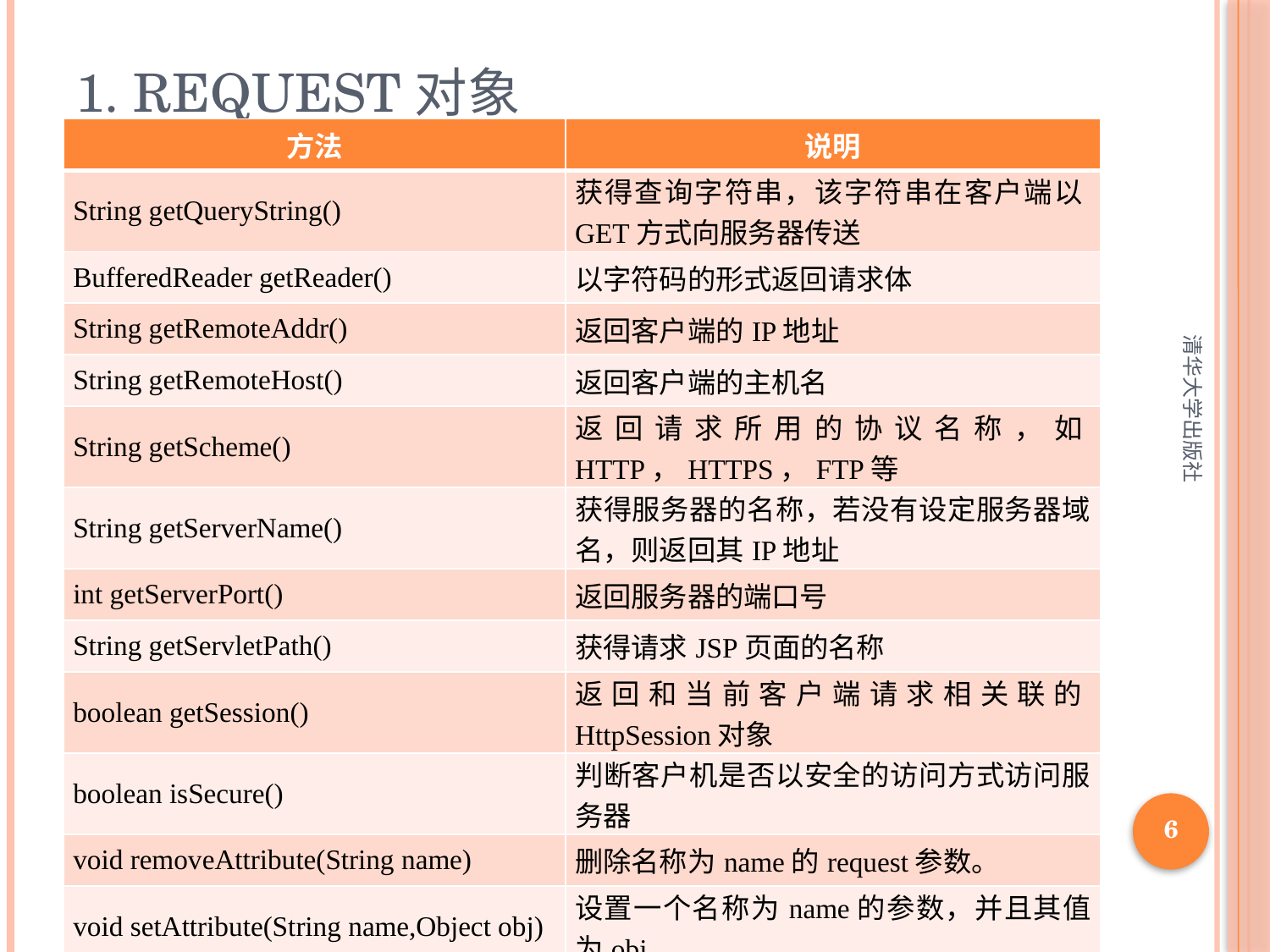

# 1. request对象
| 方法 | 说明 |
| --- | --- |
| String getQueryString() | 获得查询字符串，该字符串在客户端以GET方式向服务器传送 |
| BufferedReader getReader() | 以字符码的形式返回请求体 |
| String getRemoteAddr() | 返回客户端的IP地址 |
| String getRemoteHost() | 返回客户端的主机名 |
| String getScheme() | 返回请求所用的协议名称，如HTTP，HTTPS，FTP等 |
| String getServerName() | 获得服务器的名称，若没有设定服务器域名，则返回其IP地址 |
| int getServerPort() | 返回服务器的端口号 |
| String getServletPath() | 获得请求JSP页面的名称 |
| boolean getSession() | 返回和当前客户端请求相关联的HttpSession对象 |
| boolean isSecure() | 判断客户机是否以安全的访问方式访问服务器 |
| void removeAttribute(String name) | 删除名称为name的request参数。 |
| void setAttribute(String name,Object obj) | 设置一个名称为name的参数，并且其值为obj |
| void setCharacterEncoding(String enc) | 设置请求信息的字符编码为enc |
清华大学出版社
6